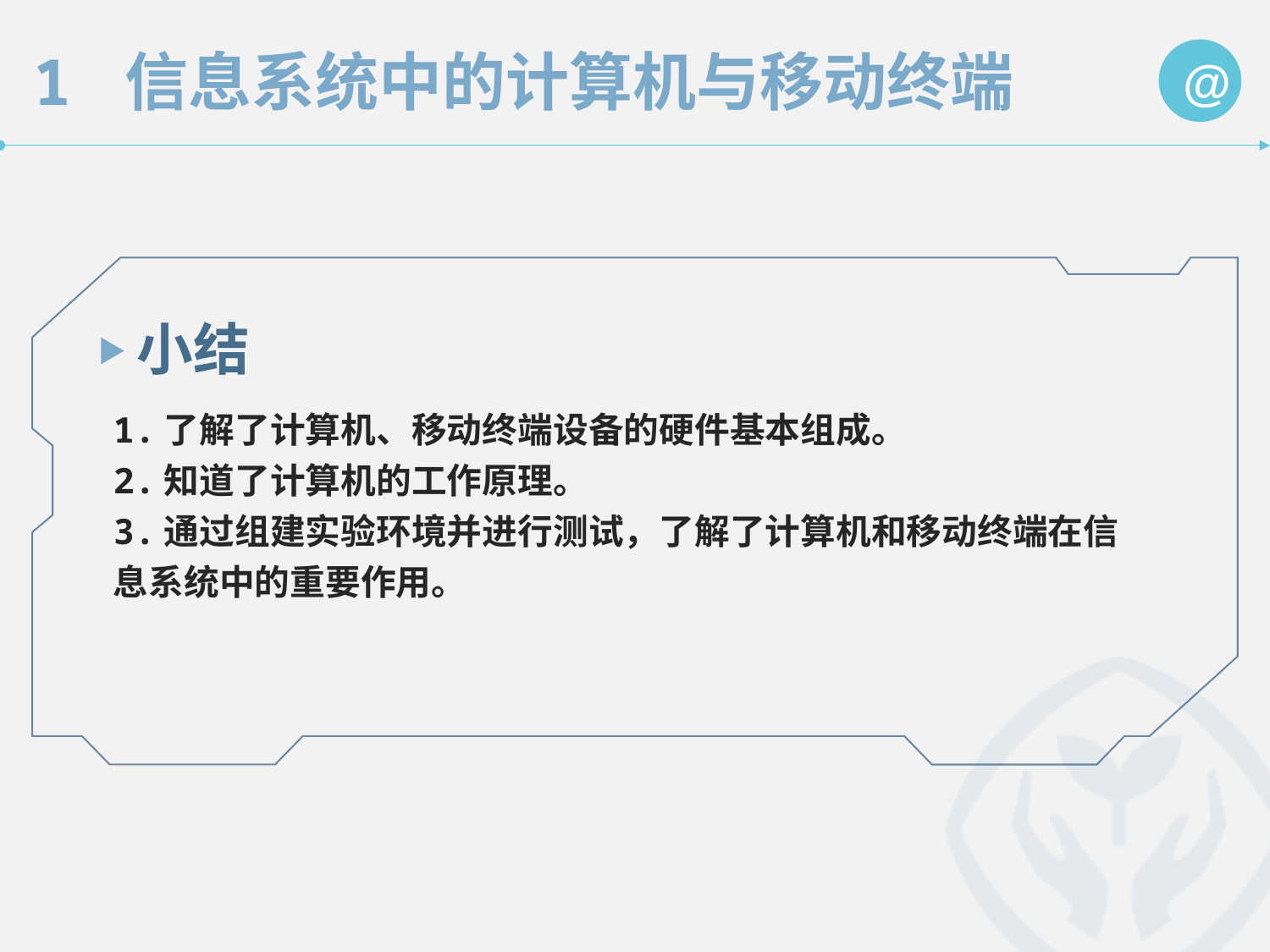

小结

1.了解了计算机、移动终端设备的硬件基本组成。
2.知道了计算机的工作原理。
3.通过组建实验环境并进行测试，了解了计算机和移动终端在信息系统中的重要作用。